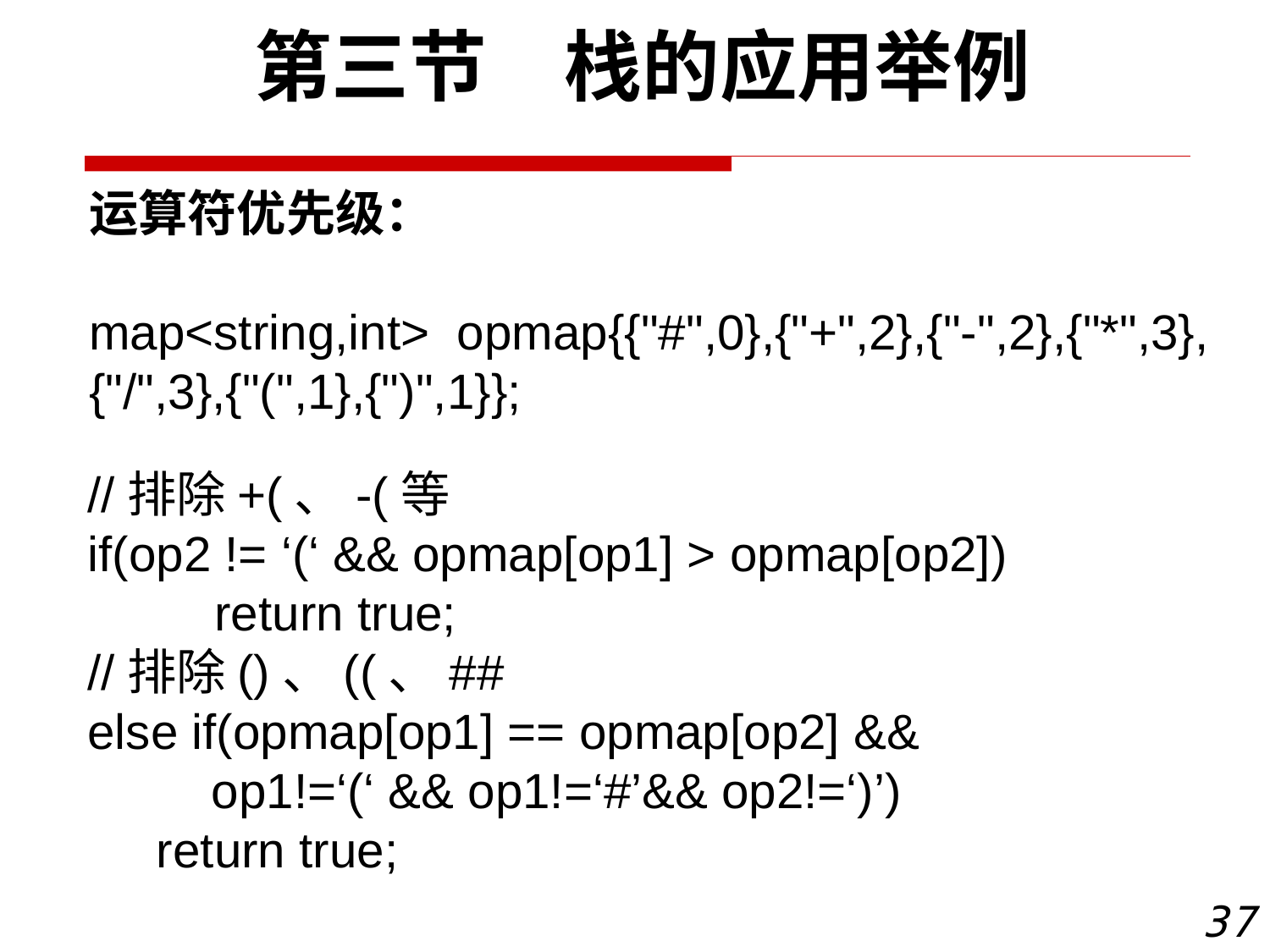

第三节　栈的应用举例
运算符优先级：

map<string,int>  opmap{{"#",0},{"+",2},{"-",2},{"*",3},{"/",3},{"(",1},{")",1}};
//排除+(、-(等
if(op2 != ‘(‘ && opmap[op1] > opmap[op2])
	return true;
//排除()、((、##
else if(opmap[op1] == opmap[op2] &&
         op1!=‘(‘ && op1!=‘#’&& op2!=‘)’)
     return true;
37